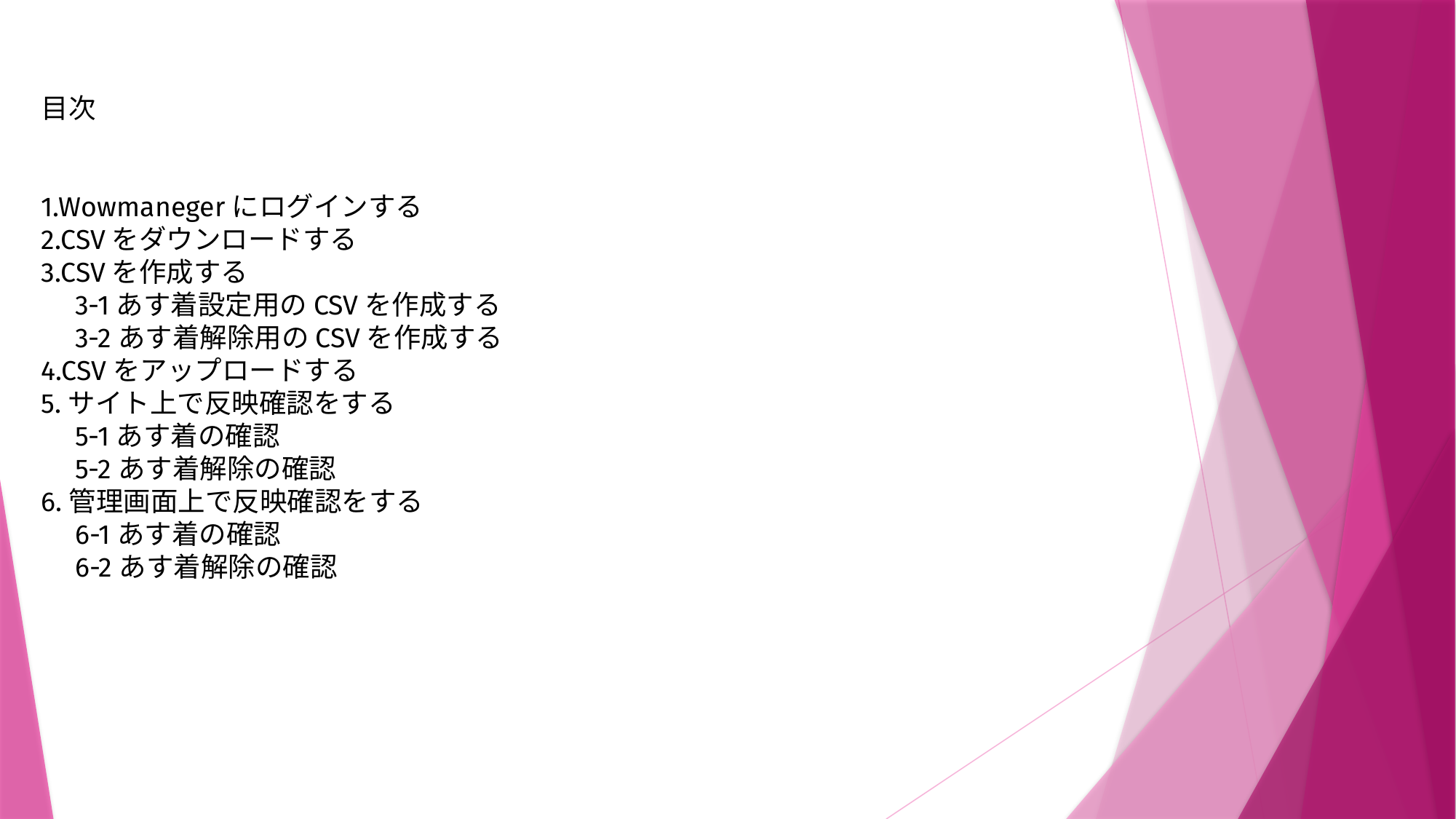

目次

1.Wowmanegerにログインする
2.CSVをダウンロードする
3.CSVを作成する
　3-1あす着設定用のCSVを作成する
　3-2あす着解除用のCSVを作成する
4.CSVをアップロードする
5.サイト上で反映確認をする
　5-1あす着の確認
　5-2あす着解除の確認
6.管理画面上で反映確認をする
　6-1あす着の確認
　6-2あす着解除の確認